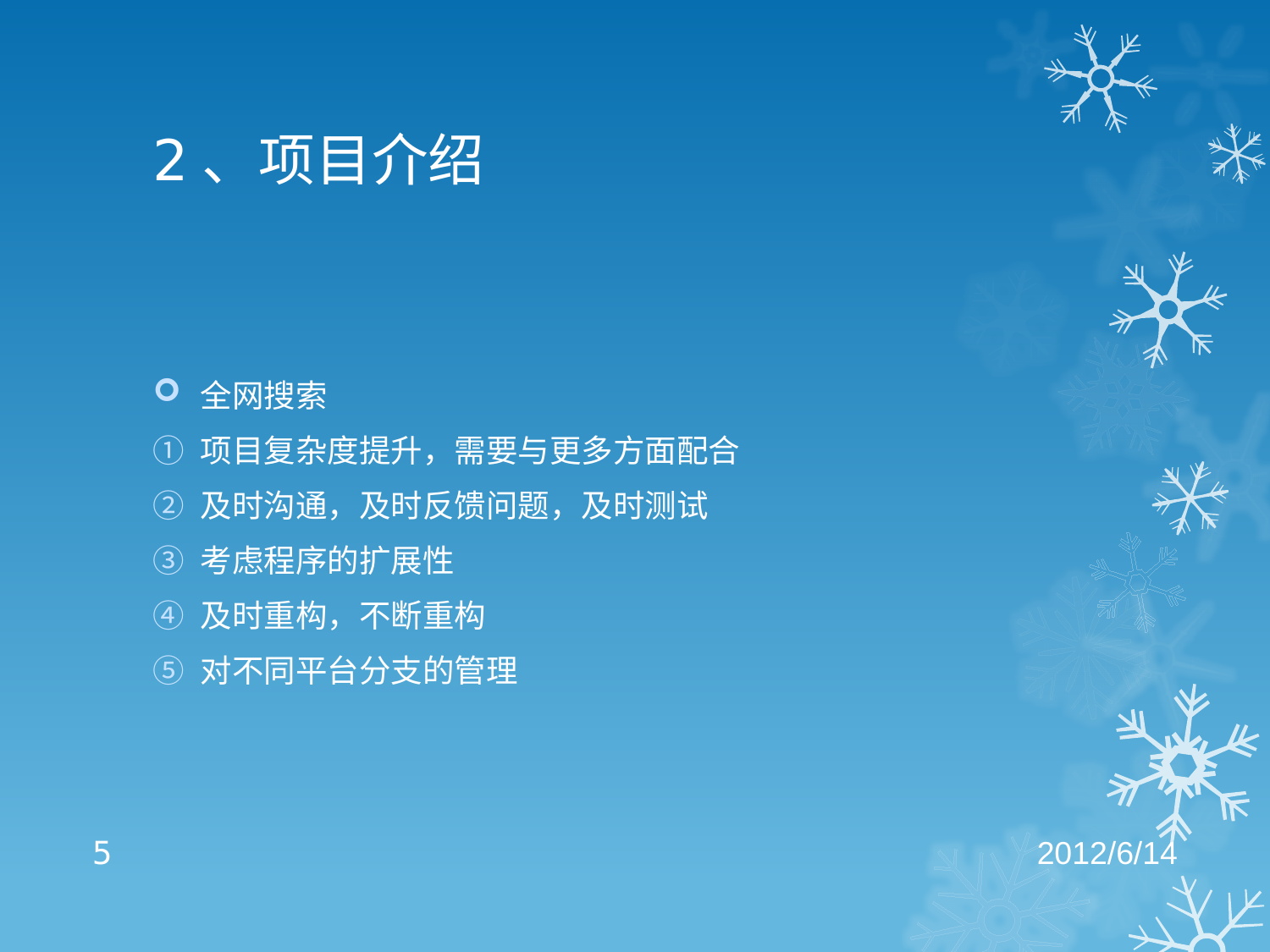

# 2、项目介绍
全网搜索
项目复杂度提升，需要与更多方面配合
及时沟通，及时反馈问题，及时测试
考虑程序的扩展性
及时重构，不断重构
对不同平台分支的管理
5
2012/6/14